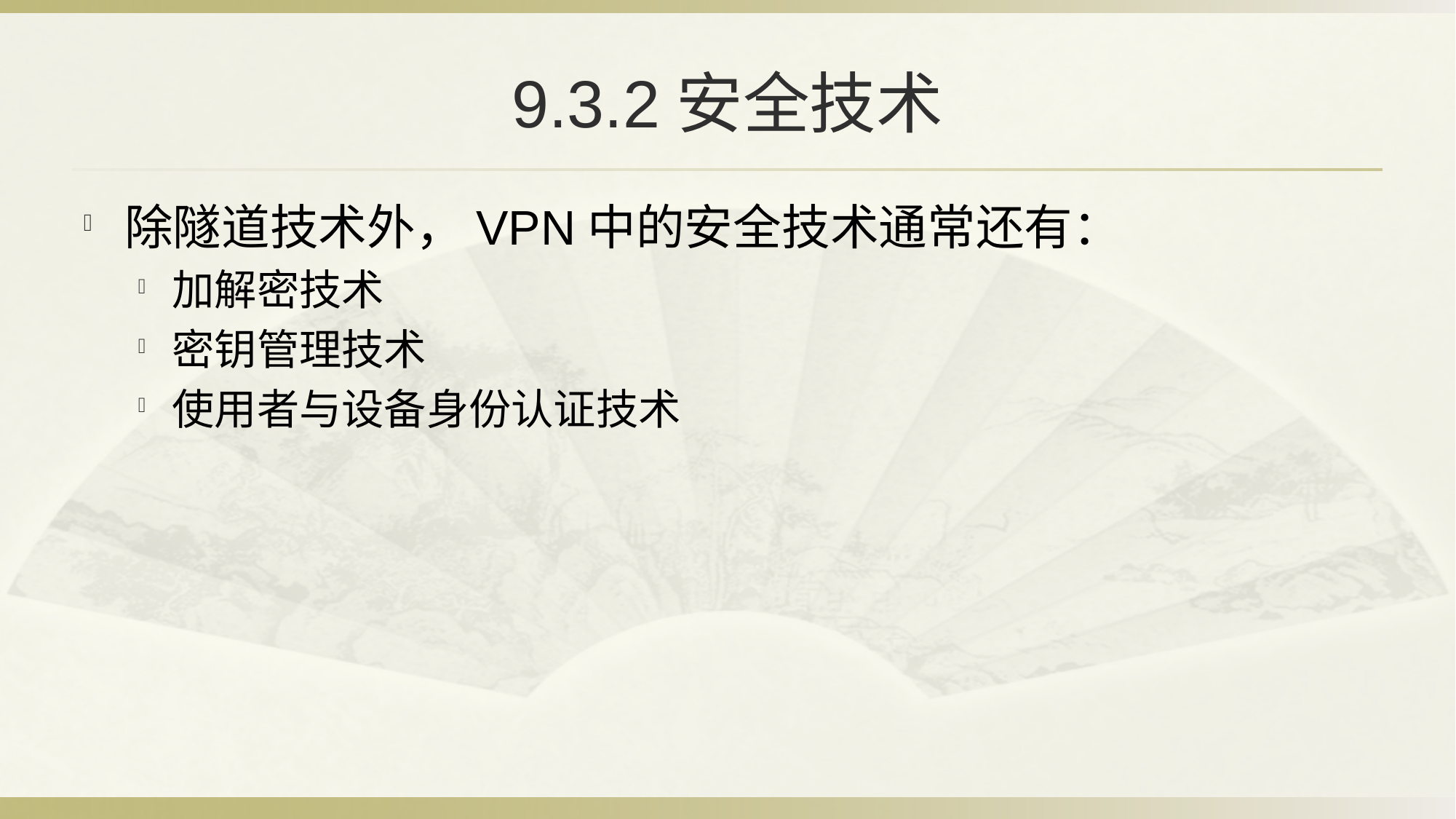

# 9.3.2安全技术
除隧道技术外，VPN中的安全技术通常还有：
加解密技术
密钥管理技术
使用者与设备身份认证技术